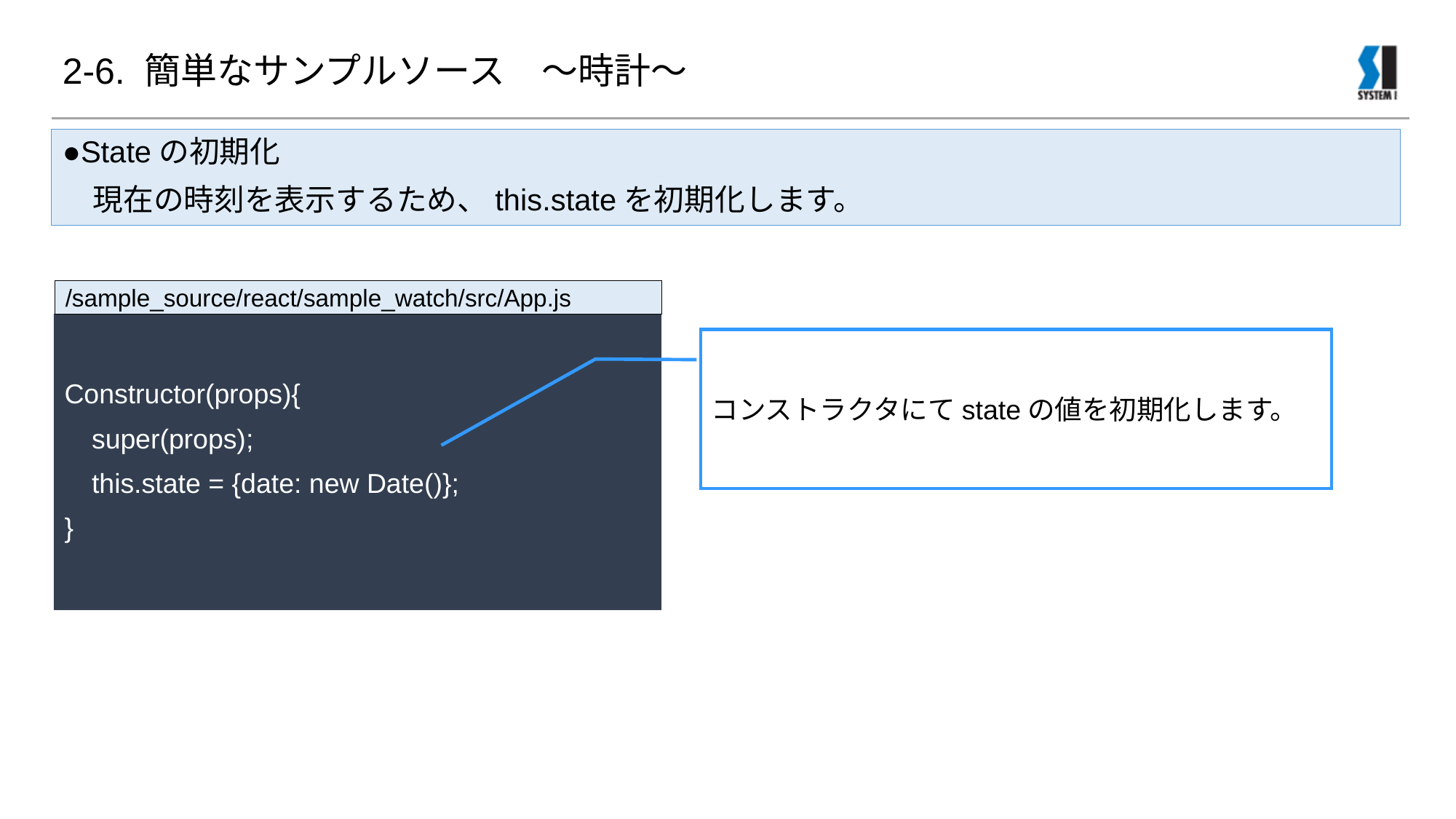

# 2-6. 簡単なサンプルソース　～時計～
●Stateの初期化
　現在の時刻を表示するため、this.stateを初期化します。
/sample_source/react/sample_watch/src/App.js
Constructor(props){
	super(props);
	this.state = {date: new Date()};
}
コンストラクタにてstateの値を初期化します。